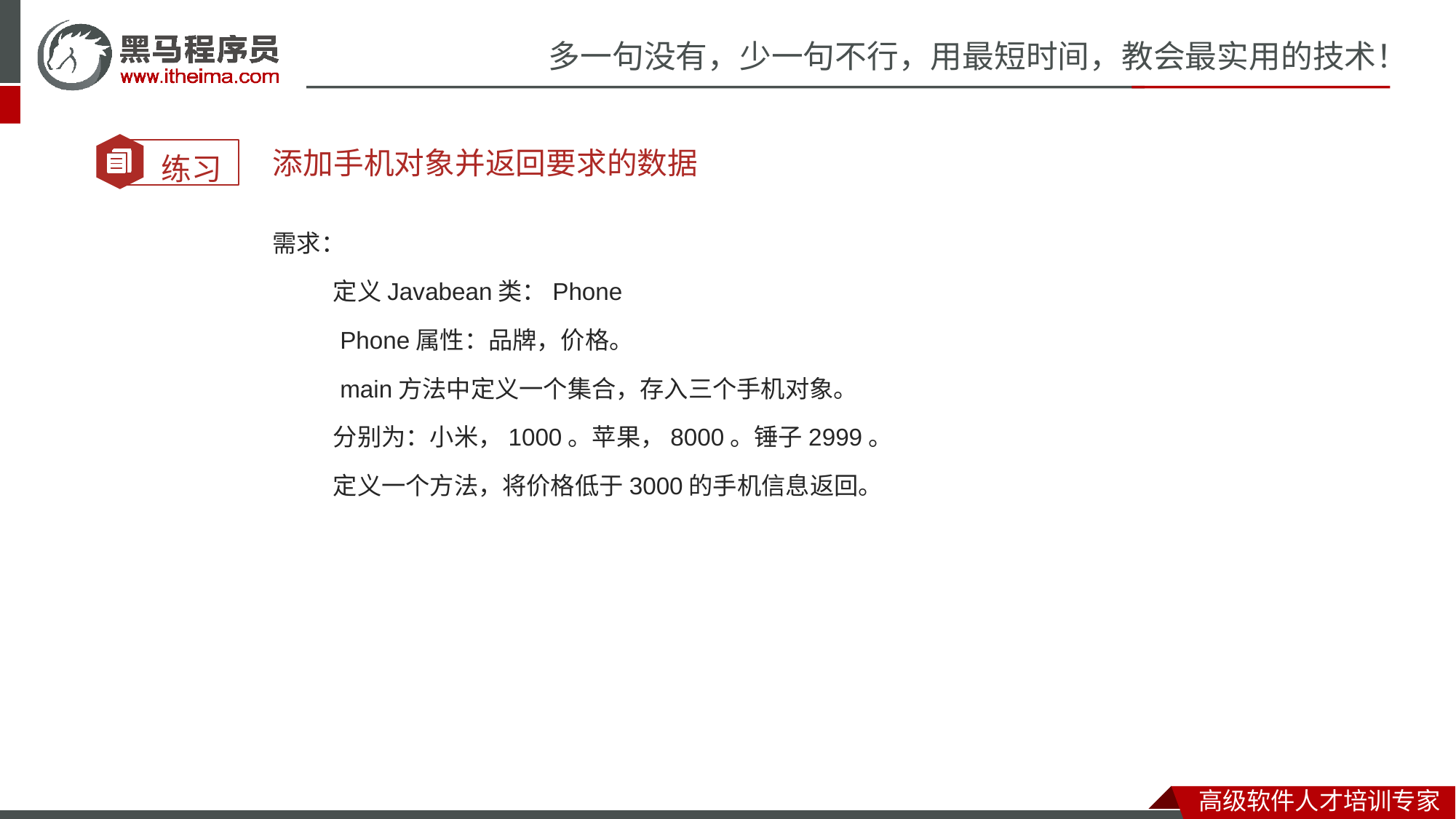

添加手机对象并返回要求的数据
需求：
          定义Javabean类：Phone
          Phone属性：品牌，价格。
          main方法中定义一个集合，存入三个手机对象。
          分别为：小米，1000。苹果，8000。锤子2999。
          定义一个方法，将价格低于3000的手机信息返回。